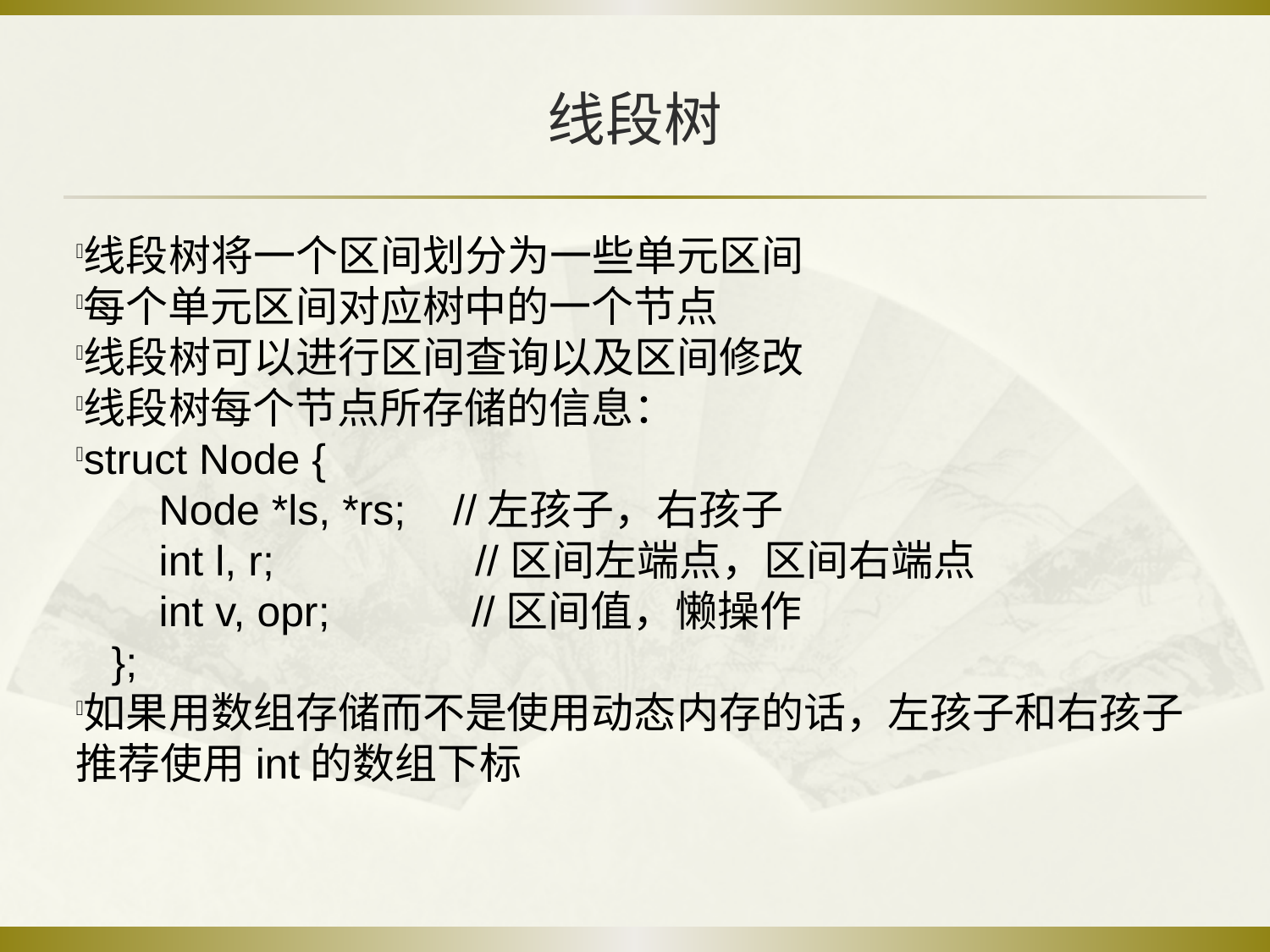

线段树
线段树将一个区间划分为一些单元区间
每个单元区间对应树中的一个节点
线段树可以进行区间查询以及区间修改
线段树每个节点所存储的信息：
struct Node {
       Node *ls, *rs;    //左孩子，右孩子
       int l, r;                 //区间左端点，区间右端点
       int v, opr;            //区间值，懒操作
   };
如果用数组存储而不是使用动态内存的话，左孩子和右孩子推荐使用int的数组下标